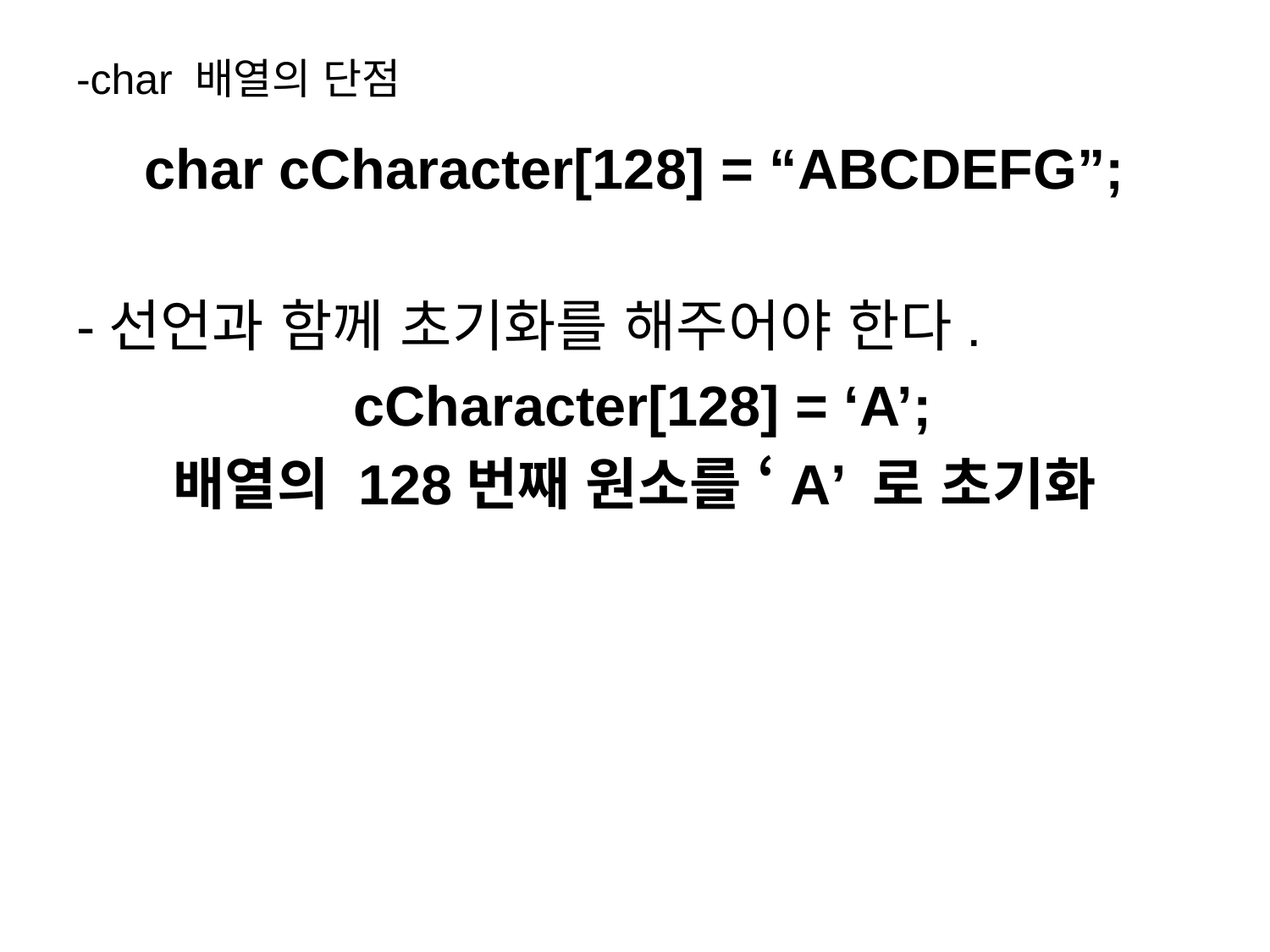

# -char 배열의 단점
char cCharacter[128] = “ABCDEFG”;

-선언과 함께 초기화를 해주어야 한다.
 cCharacter[128] = ‘A’;
배열의 128번째 원소를 ‘A’ 로 초기화